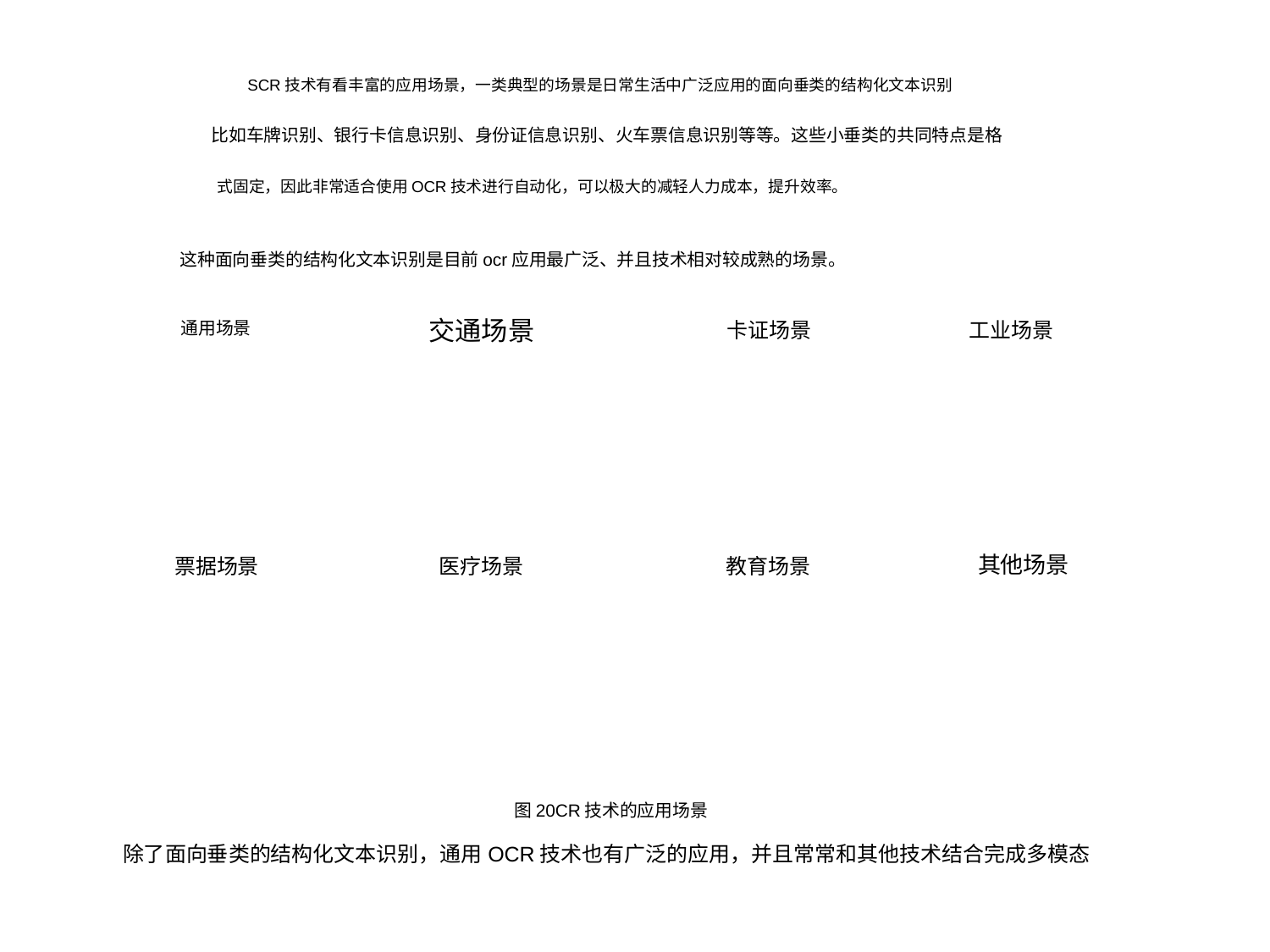

SCR技术有看丰富的应用场景，一类典型的场景是日常生活中广泛应用的面向垂类的结构化文本识别

比如车牌识别、银行卡信息识别、身份证信息识别、火车票信息识别等等。这些小垂类的共同特点是格

式固定，因此非常适合使用OCR技术进行自动化，可以极大的减轻人力成本，提升效率。

这种面向垂类的结构化文本识别是目前ocr应用最广泛、并且技术相对较成熟的场景。

交通场景

通用场景

卡证场景

工业场景

其他场景

票据场景

医疗场景

教育场景

图20CR技术的应用场景

除了面向垂类的结构化文本识别，通用OCR技术也有广泛的应用，并且常常和其他技术结合完成多模态